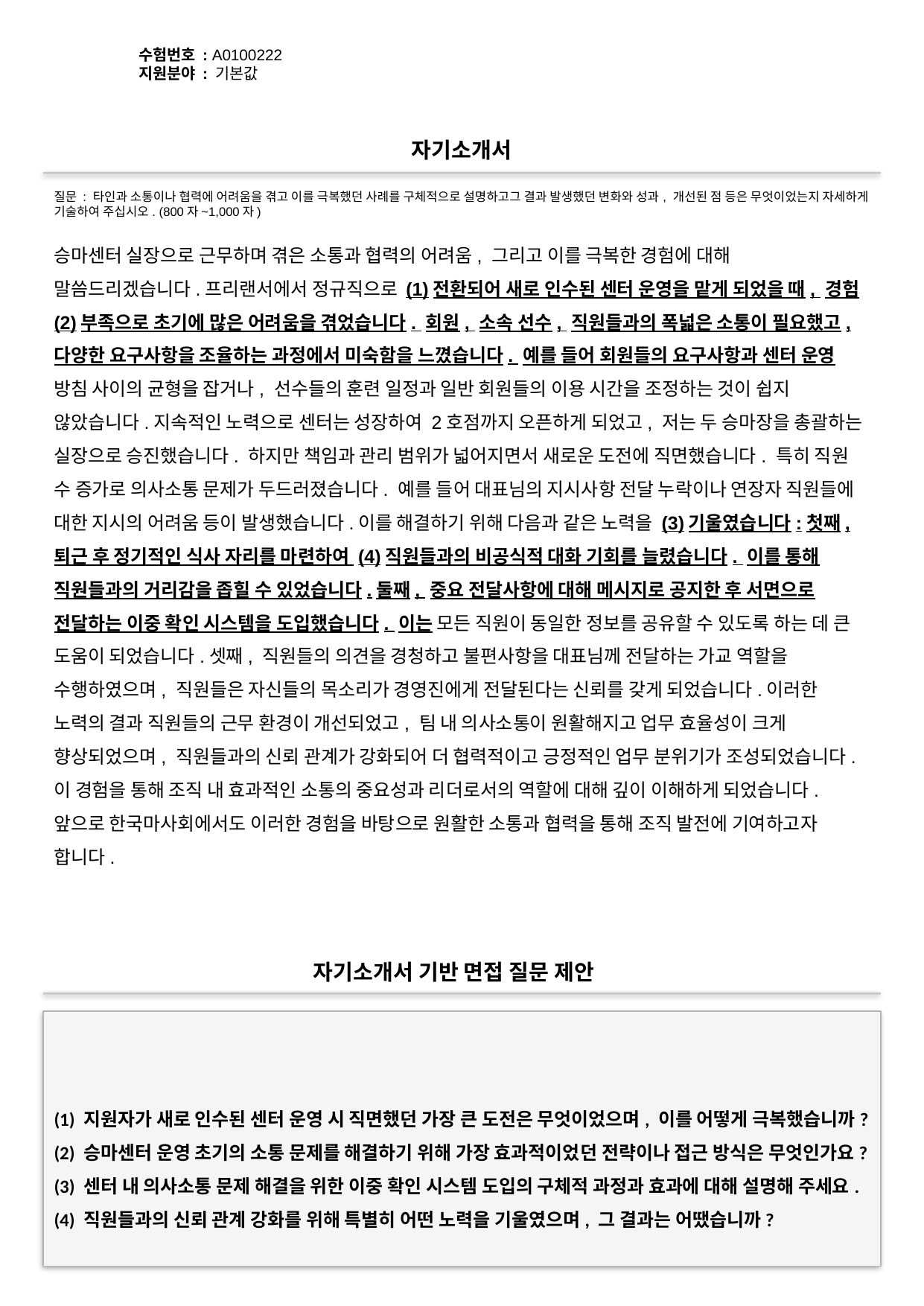

수험번호 : A0100222
지원분야 : 기본값
#

자기소개서

질문 : 타인과 소통이나 협력에 어려움을 겪고 이를 극복했던 사례를 구체적으로 설명하고그 결과 발생했던 변화와 성과, 개선된 점 등은 무엇이었는지 자세하게 기술하여 주십시오. (800자~1,000자)

승마센터 실장으로 근무하며 겪은 소통과 협력의 어려움, 그리고 이를 극복한 경험에 대해 말씀드리겠습니다.프리랜서에서 정규직으로 (1)전환되어 새로 인수된 센터 운영을 맡게 되었을 때, 경험 (2)부족으로 초기에 많은 어려움을 겪었습니다. 회원, 소속 선수, 직원들과의 폭넓은 소통이 필요했고, 다양한 요구사항을 조율하는 과정에서 미숙함을 느꼈습니다. 예를 들어 회원들의 요구사항과 센터 운영 방침 사이의 균형을 잡거나, 선수들의 훈련 일정과 일반 회원들의 이용 시간을 조정하는 것이 쉽지 않았습니다.지속적인 노력으로 센터는 성장하여 2호점까지 오픈하게 되었고, 저는 두 승마장을 총괄하는 실장으로 승진했습니다. 하지만 책임과 관리 범위가 넓어지면서 새로운 도전에 직면했습니다. 특히 직원 수 증가로 의사소통 문제가 두드러졌습니다. 예를 들어 대표님의 지시사항 전달 누락이나 연장자 직원들에 대한 지시의 어려움 등이 발생했습니다.이를 해결하기 위해 다음과 같은 노력을 (3)기울였습니다:첫째, 퇴근 후 정기적인 식사 자리를 마련하여 (4)직원들과의 비공식적 대화 기회를 늘렸습니다. 이를 통해 직원들과의 거리감을 좁힐 수 있었습니다.둘째, 중요 전달사항에 대해 메시지로 공지한 후 서면으로 전달하는 이중 확인 시스템을 도입했습니다. 이는 모든 직원이 동일한 정보를 공유할 수 있도록 하는 데 큰 도움이 되었습니다.셋째, 직원들의 의견을 경청하고 불편사항을 대표님께 전달하는 가교 역할을 수행하였으며, 직원들은 자신들의 목소리가 경영진에게 전달된다는 신뢰를 갖게 되었습니다.이러한 노력의 결과 직원들의 근무 환경이 개선되었고, 팀 내 의사소통이 원활해지고 업무 효율성이 크게 향상되었으며, 직원들과의 신뢰 관계가 강화되어 더 협력적이고 긍정적인 업무 분위기가 조성되었습니다. 이 경험을 통해 조직 내 효과적인 소통의 중요성과 리더로서의 역할에 대해 깊이 이해하게 되었습니다. 앞으로 한국마사회에서도 이러한 경험을 바탕으로 원활한 소통과 협력을 통해 조직 발전에 기여하고자 합니다.

자기소개서 기반 면접 질문 제안

(1) 지원자가 새로 인수된 센터 운영 시 직면했던 가장 큰 도전은 무엇이었으며, 이를 어떻게 극복했습니까?
(2) 승마센터 운영 초기의 소통 문제를 해결하기 위해 가장 효과적이었던 전략이나 접근 방식은 무엇인가요?
(3) 센터 내 의사소통 문제 해결을 위한 이중 확인 시스템 도입의 구체적 과정과 효과에 대해 설명해 주세요.
(4) 직원들과의 신뢰 관계 강화를 위해 특별히 어떤 노력을 기울였으며, 그 결과는 어땠습니까?